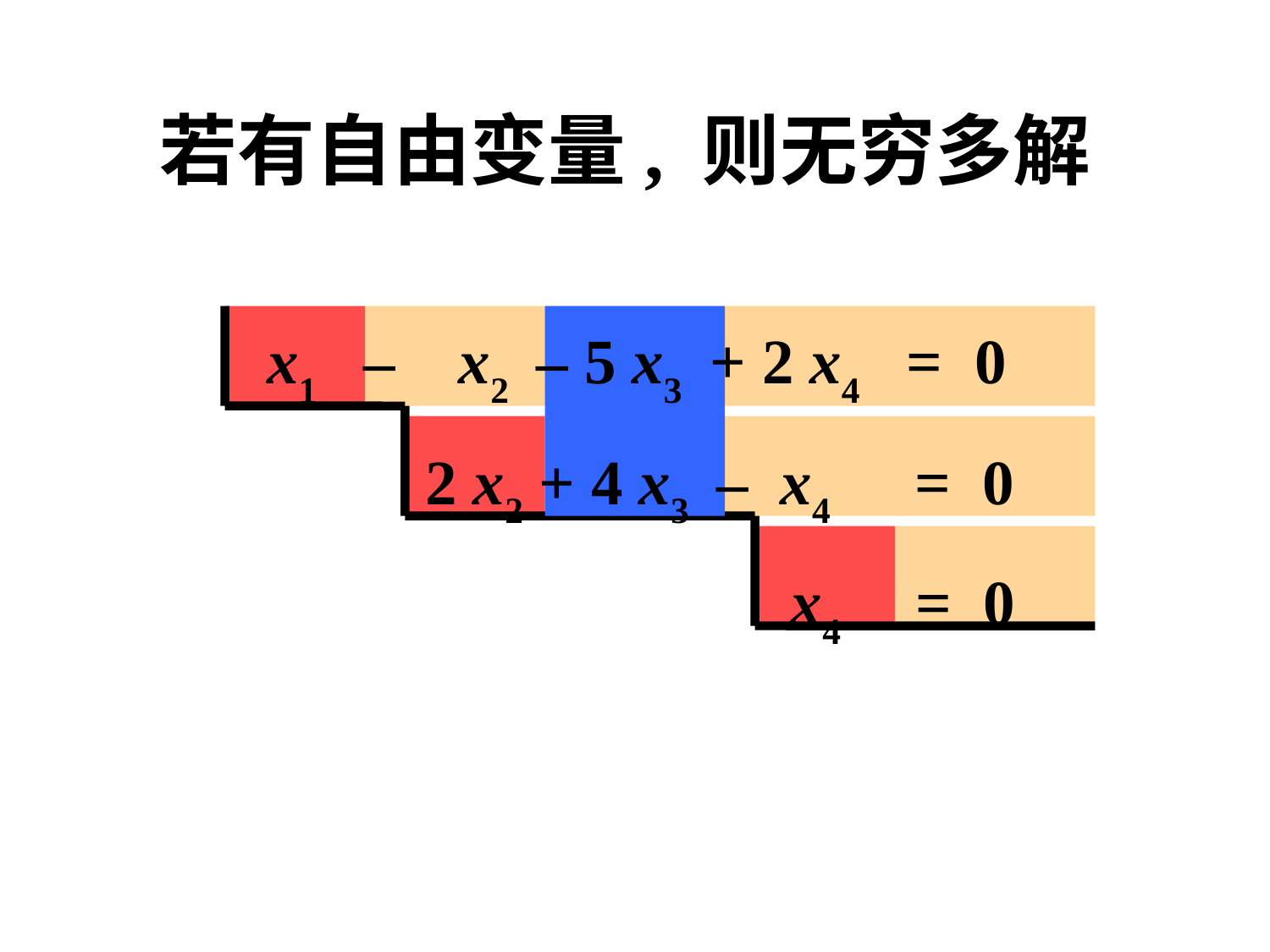

# 若有自由变量, 则无穷多解
            x1     –    x2   – 5 x3   + 2 x4     =  0
                      2 x2 + 4 x3   –  x4         =  0
                                             x4        =  0